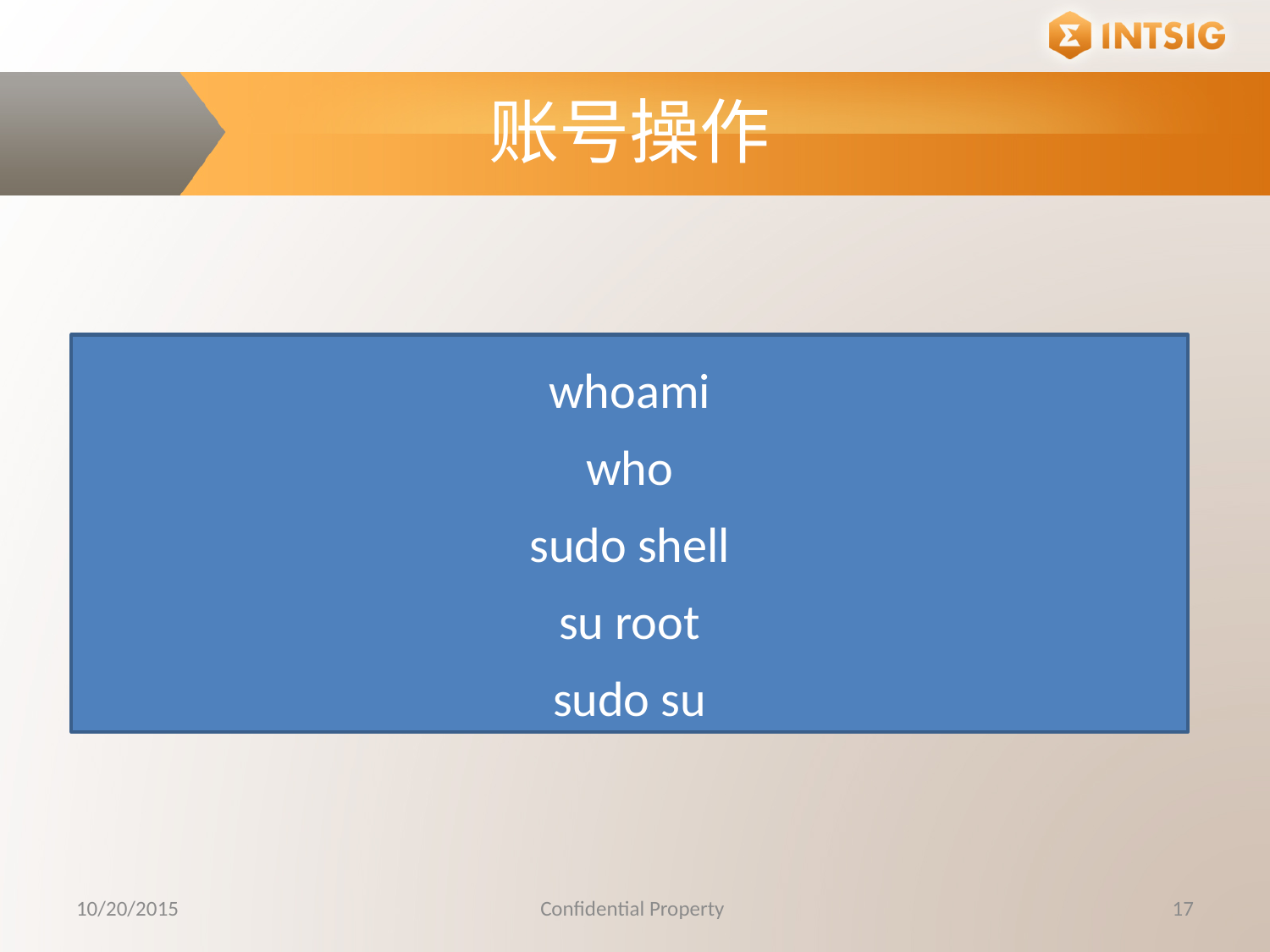

账号操作
whoami
who
sudo shell
su root
sudo su
10/20/2015
Confidential Property
17